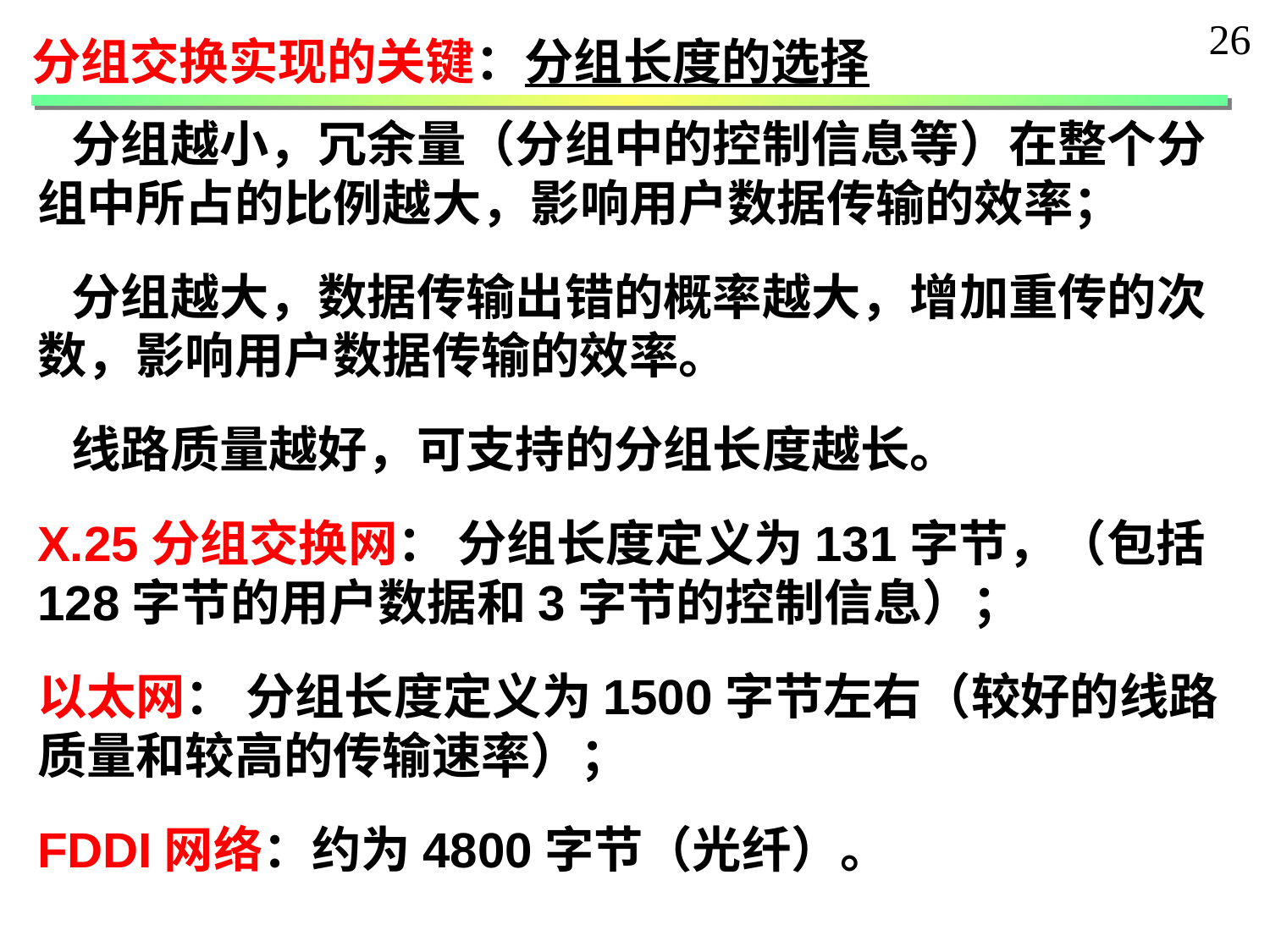

26
分组交换实现的关键：分组长度的选择

  分组越小，冗余量（分组中的控制信息等）在整个分组中所占的比例越大，影响用户数据传输的效率；
  分组越大，数据传输出错的概率越大，增加重传的次数，影响用户数据传输的效率。
  线路质量越好，可支持的分组长度越长。
X.25分组交换网： 分组长度定义为131字节，（包括128字节的用户数据和3字节的控制信息）；
以太网： 分组长度定义为1500字节左右（较好的线路质量和较高的传输速率）；
FDDI网络：约为4800字节（光纤）。